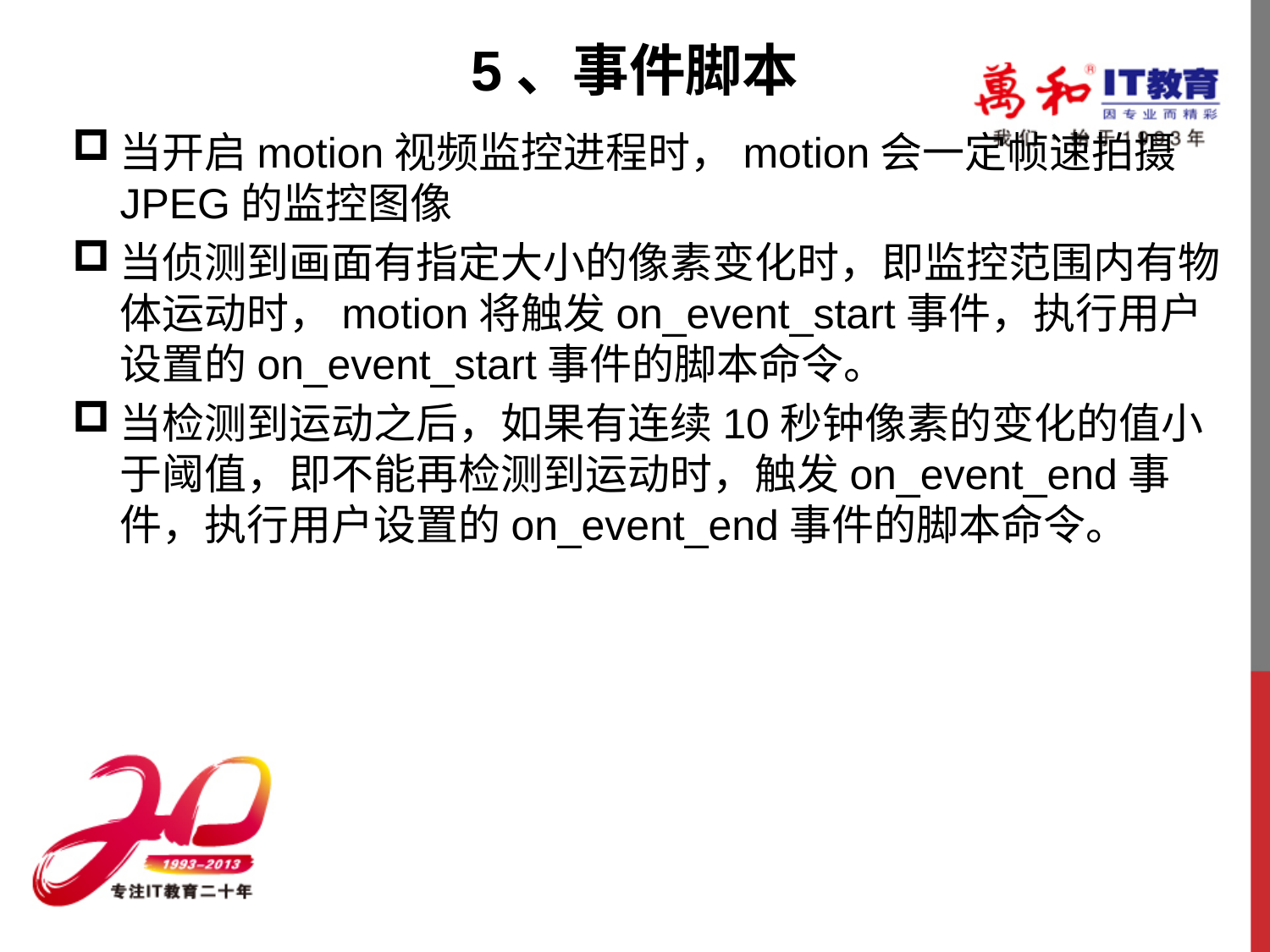

# 5、事件脚本
当开启motion视频监控进程时，motion会一定帧速拍摄JPEG的监控图像
当侦测到画面有指定大小的像素变化时，即监控范围内有物体运动时，motion将触发on_event_start事件，执行用户设置的on_event_start事件的脚本命令。
当检测到运动之后，如果有连续10秒钟像素的变化的值小于阈值，即不能再检测到运动时，触发on_event_end事件，执行用户设置的on_event_end事件的脚本命令。